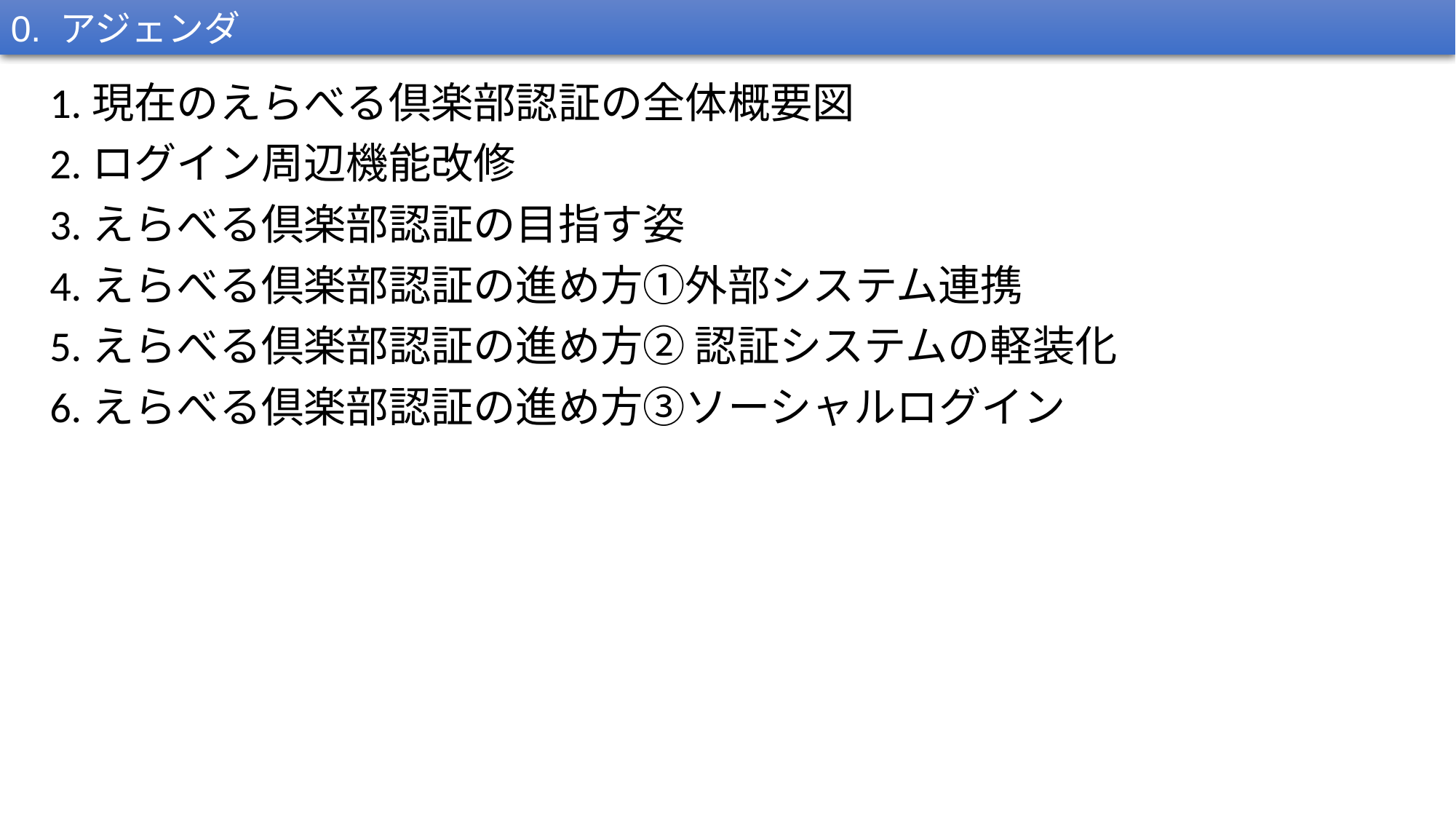

0. アジェンダ
1.現在のえらべる倶楽部認証の全体概要図
2.ログイン周辺機能改修
3.えらべる倶楽部認証の目指す姿
4.えらべる倶楽部認証の進め方①外部システム連携
5.えらべる倶楽部認証の進め方② 認証システムの軽装化
6.えらべる倶楽部認証の進め方③ソーシャルログイン